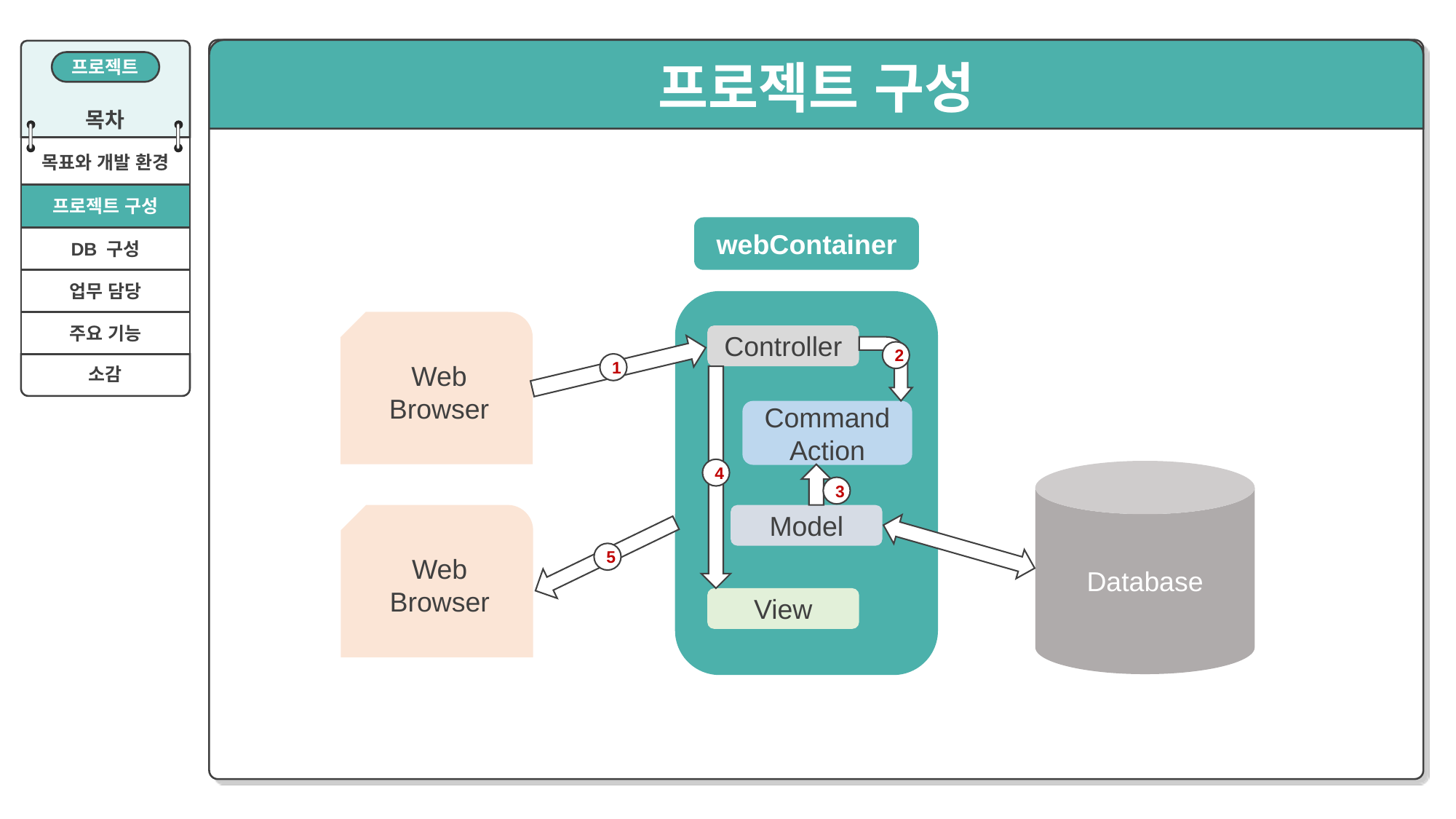

프로젝트 구성
목차
프로젝트

목표와 개발 환경
프로젝트 구성
webContainer
DB 구성
업무 담당

주요 기능
Web Browser
Controller
2

소감
1

Command
Action
4
Database

3

Web Browser
Model
5
View